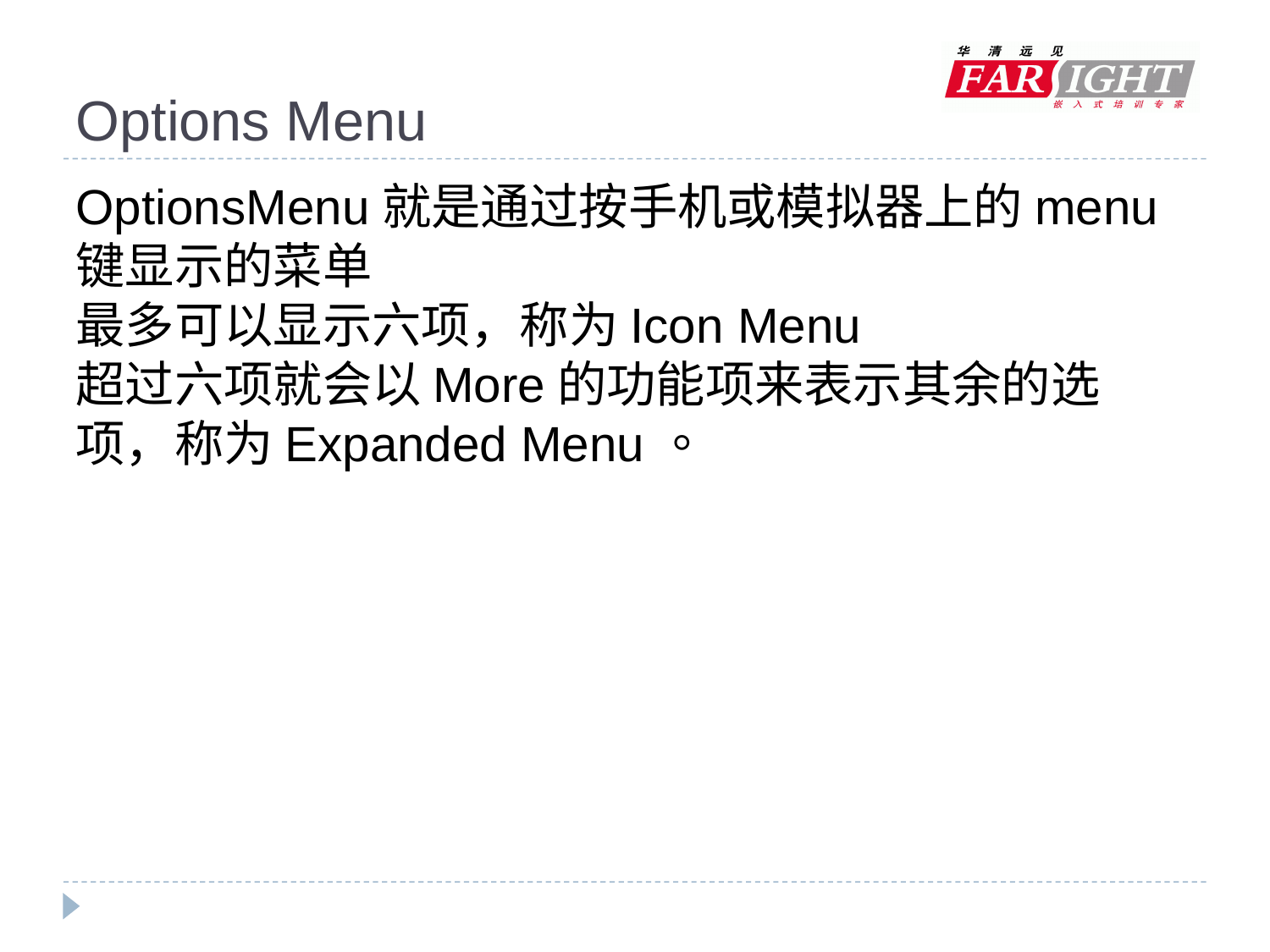

# Options Menu
OptionsMenu就是通过按手机或模拟器上的menu键显示的菜单
最多可以显示六项，称为Icon Menu
超过六项就会以More的功能项来表示其余的选项，称为Expanded Menu。